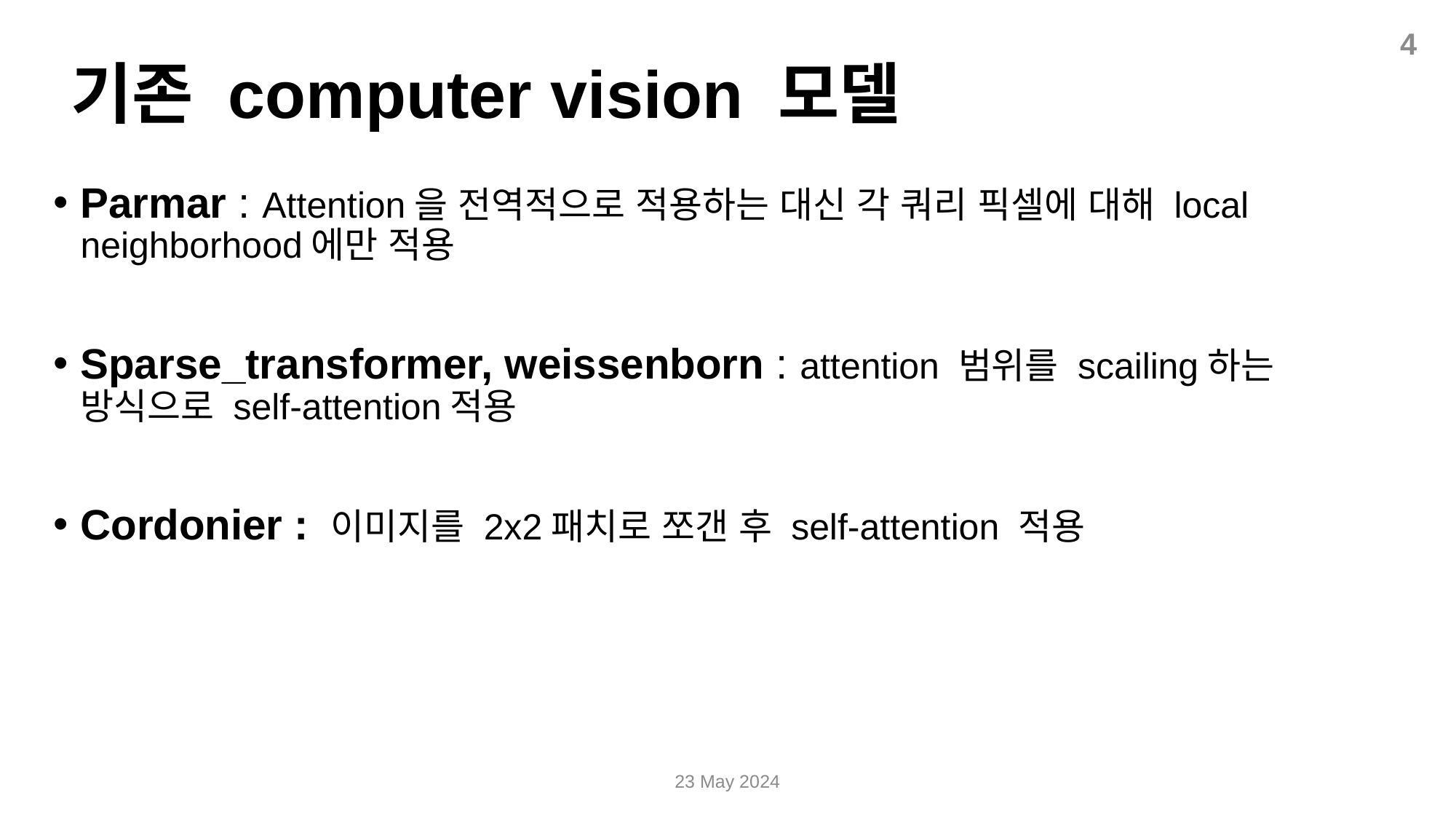

# 기존 computer vision 모델
4
Parmar : Attention을 전역적으로 적용하는 대신 각 쿼리 픽셀에 대해 local neighborhood에만 적용

Sparse_transformer, weissenborn : attention 범위를 scailing하는 방식으로 self-attention적용

Cordonier : 이미지를 2x2패치로 쪼갠 후 self-attention 적용

23 May 2024